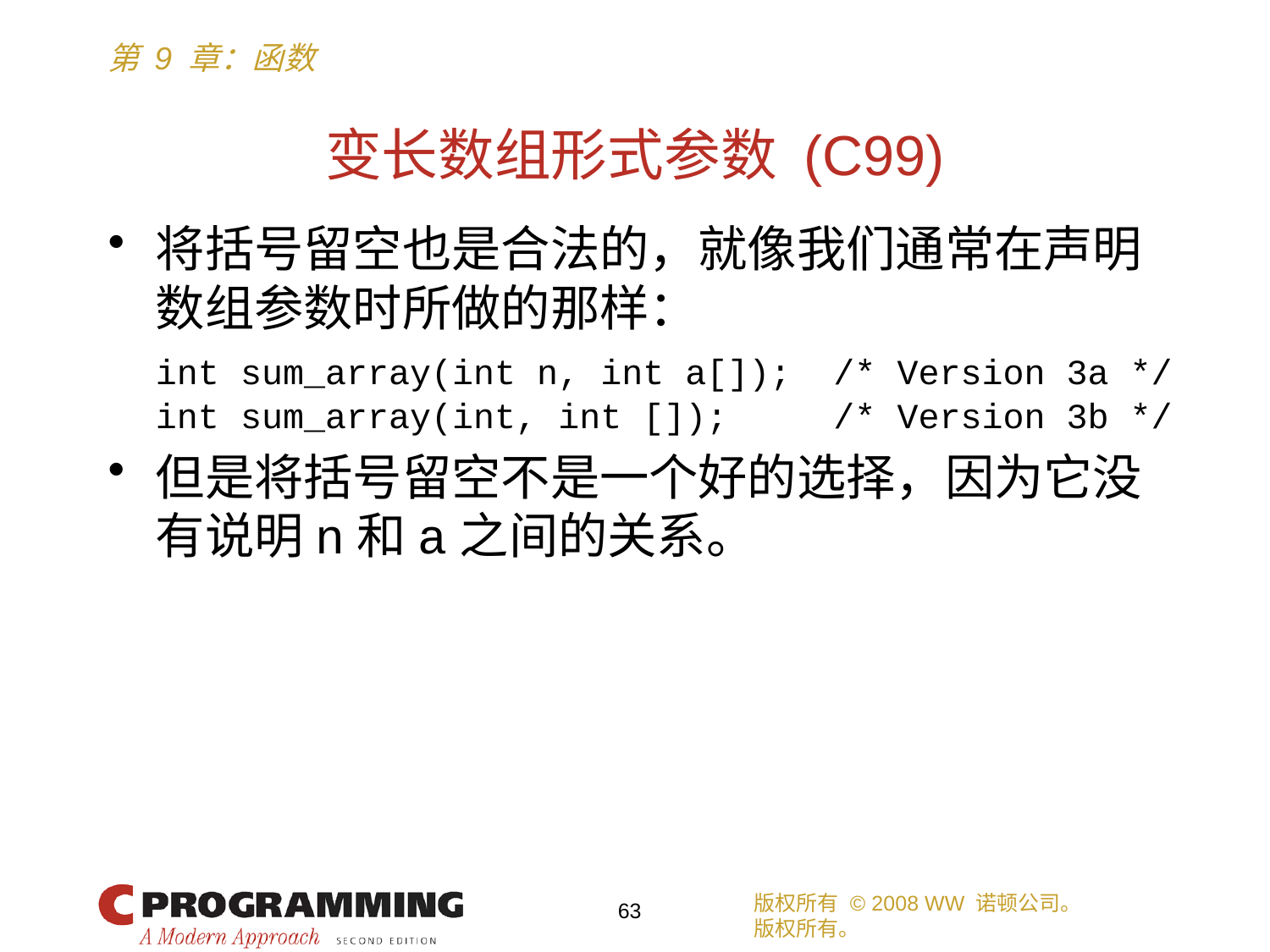

# 变长数组形式参数 (C99)
将括号留空也是合法的，就像我们通常在声明数组参数时所做的那样：
	int sum_array(int n, int a[]);  /* Version 3a */
	int sum_array(int, int []);     /* Version 3b */
但是将括号留空不是一个好的选择，因为它没有说明n和a之间的关系。
版权所有 © 2008 WW 诺顿公司。
版权所有。
63